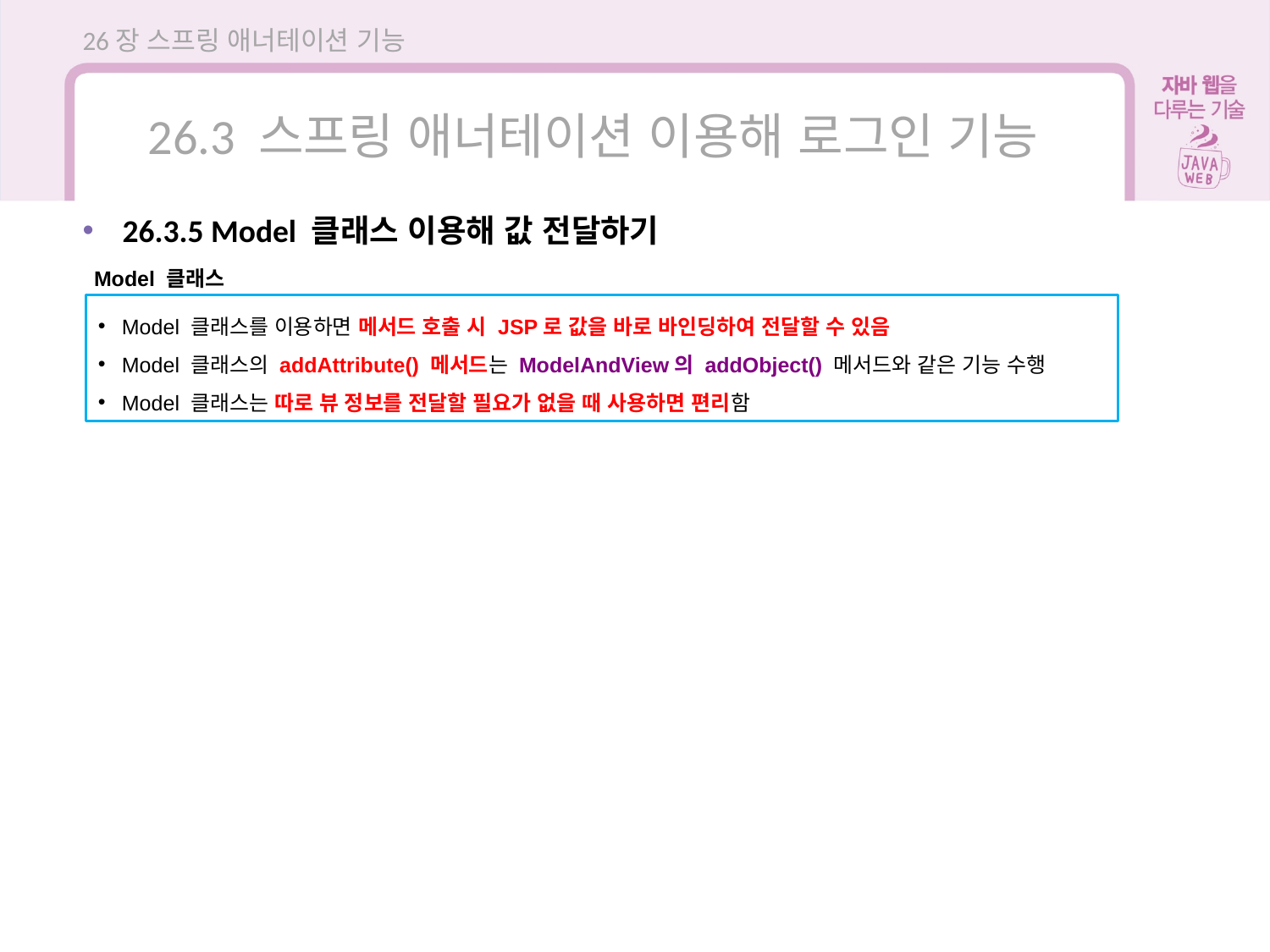

26장 스프링 애너테이션 기능
26.3 스프링 애너테이션 이용해 로그인 기능
26.3.5 Model 클래스 이용해 값 전달하기
Model 클래스
Model 클래스를 이용하면 메서드 호출 시 JSP로 값을 바로 바인딩하여 전달할 수 있음
Model 클래스의 addAttribute() 메서드는 ModelAndView의 addObject() 메서드와 같은 기능 수행
Model 클래스는 따로 뷰 정보를 전달할 필요가 없을 때 사용하면 편리함